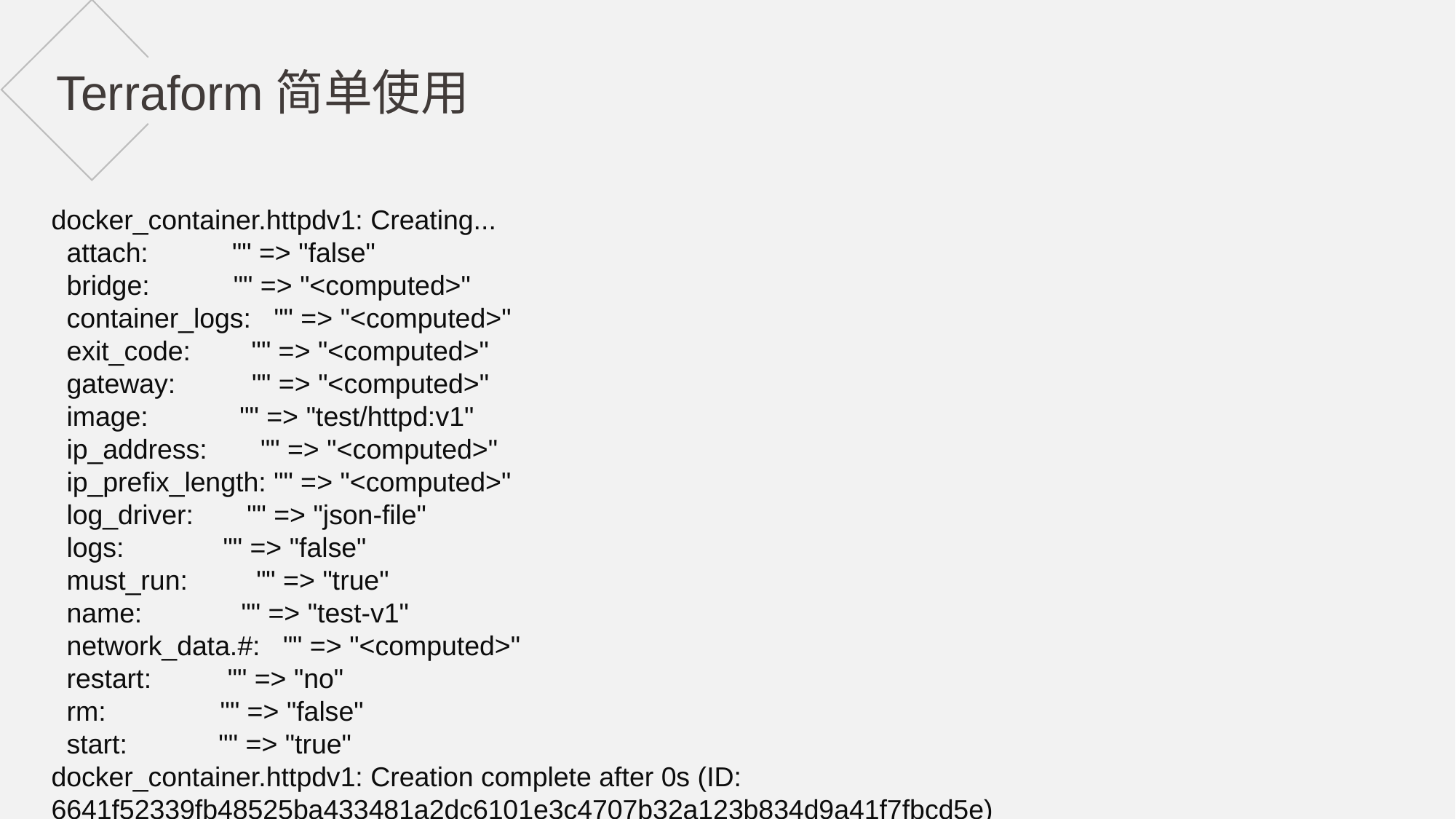

Terraform简单使用
docker_container.httpdv1: Creating...
  attach:           "" => "false"
  bridge:           "" => "<computed>"
  container_logs:   "" => "<computed>"
  exit_code:        "" => "<computed>"
  gateway:          "" => "<computed>"
  image:            "" => "test/httpd:v1"
  ip_address:       "" => "<computed>"
  ip_prefix_length: "" => "<computed>"
  log_driver:       "" => "json-file"
  logs:             "" => "false"
  must_run:         "" => "true"
  name:             "" => "test-v1"
  network_data.#:   "" => "<computed>"
  restart:          "" => "no"
  rm:               "" => "false"
  start:            "" => "true"
docker_container.httpdv1: Creation complete after 0s (ID: 6641f52339fb48525ba433481a2dc6101e3c4707b32a123b834d9a41f7fbcd5e)

Apply complete! Resources: 1 added, 0 changed, 0 destroyed.
[root@localhost v1]#